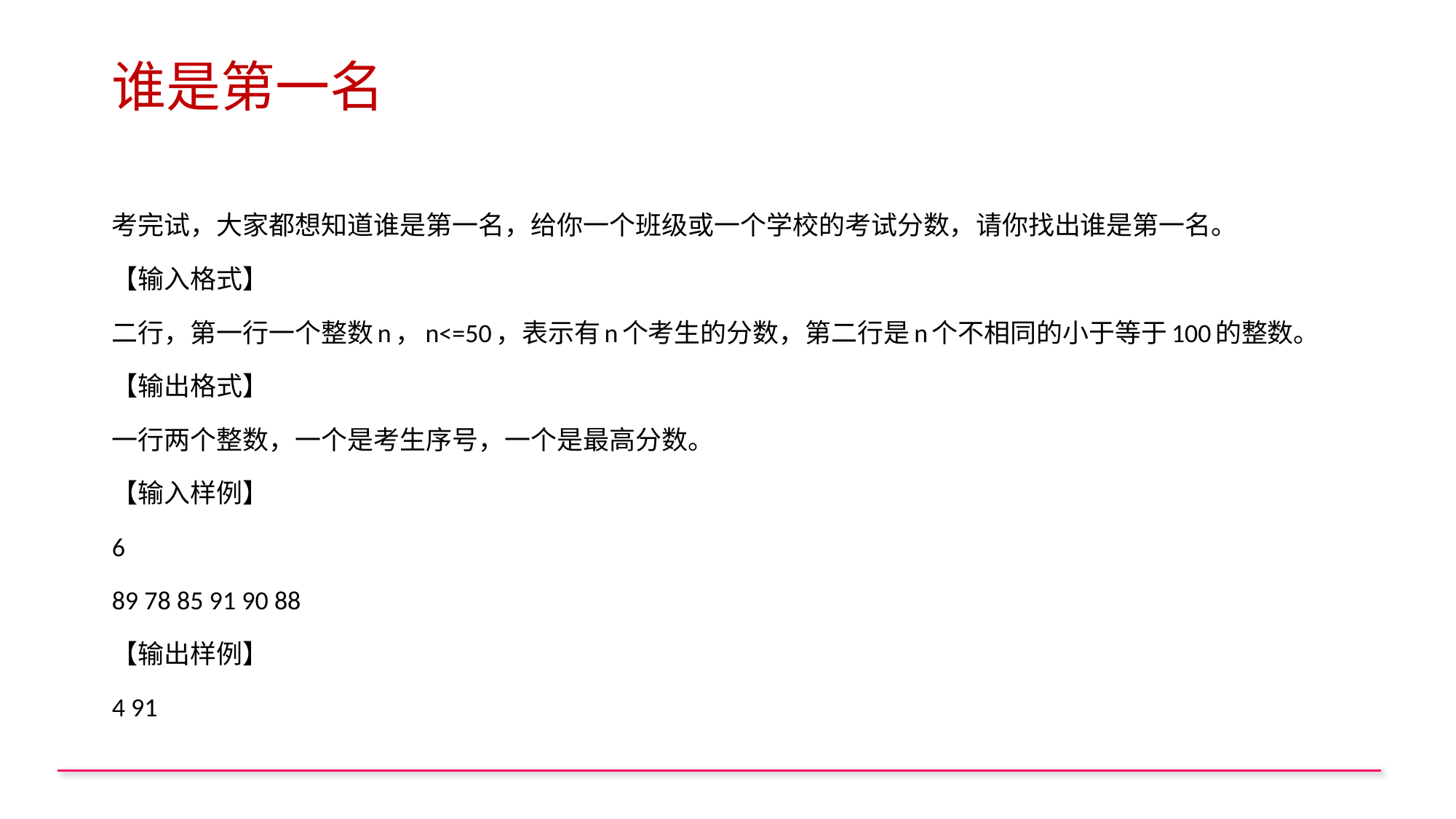

# 谁是第一名
考完试，大家都想知道谁是第一名，给你一个班级或一个学校的考试分数，请你找出谁是第一名。
【输入格式】
二行，第一行一个整数n，n<=50，表示有n个考生的分数，第二行是n个不相同的小于等于100的整数。
【输出格式】
一行两个整数，一个是考生序号，一个是最高分数。
【输入样例】
6
89 78 85 91 90 88
【输出样例】
4 91